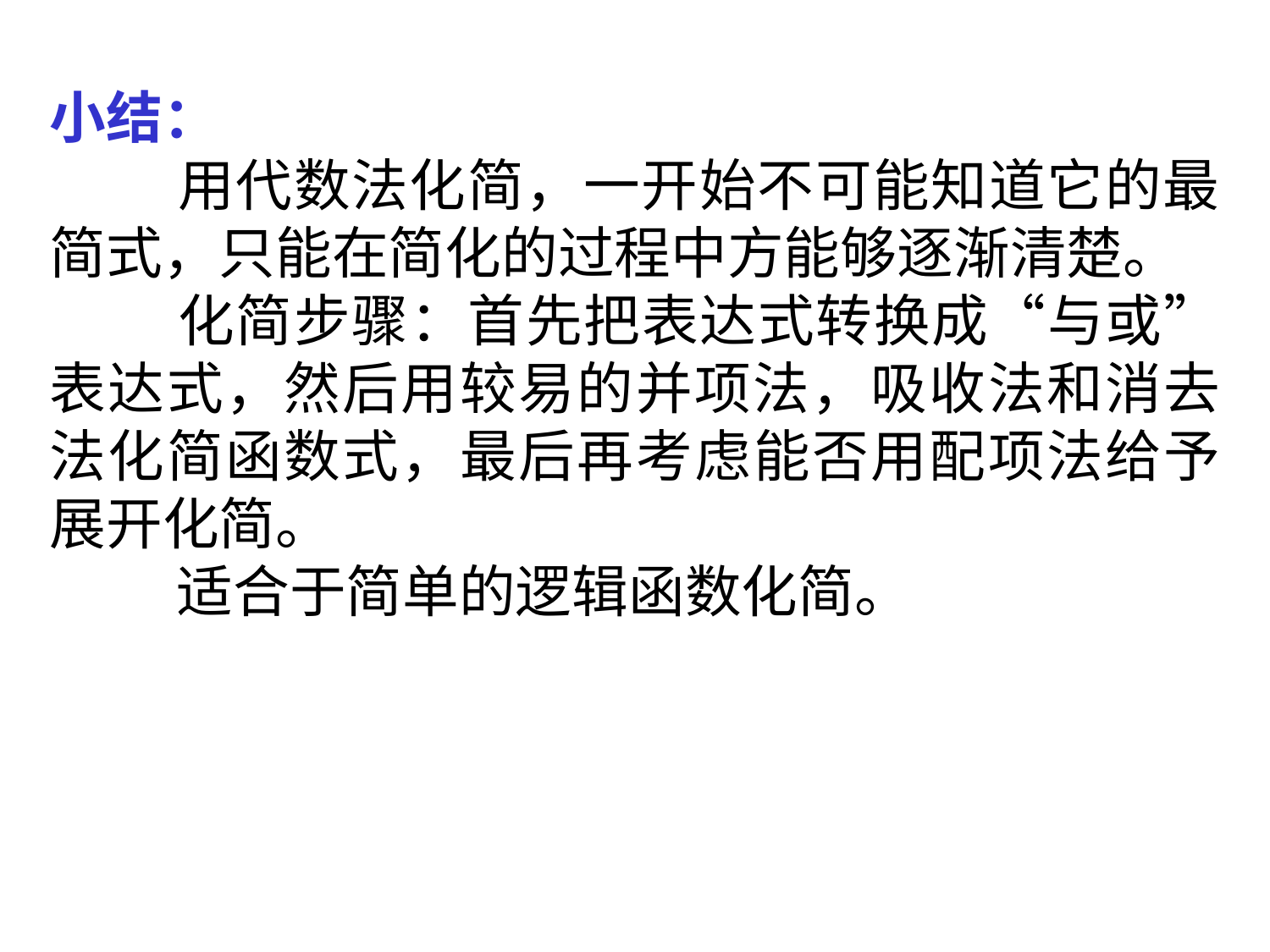

小结：
	用代数法化简，一开始不可能知道它的最简式，只能在简化的过程中方能够逐渐清楚。
	化简步骤：首先把表达式转换成“与或”表达式，然后用较易的并项法，吸收法和消去法化简函数式，最后再考虑能否用配项法给予展开化简。
	适合于简单的逻辑函数化简。